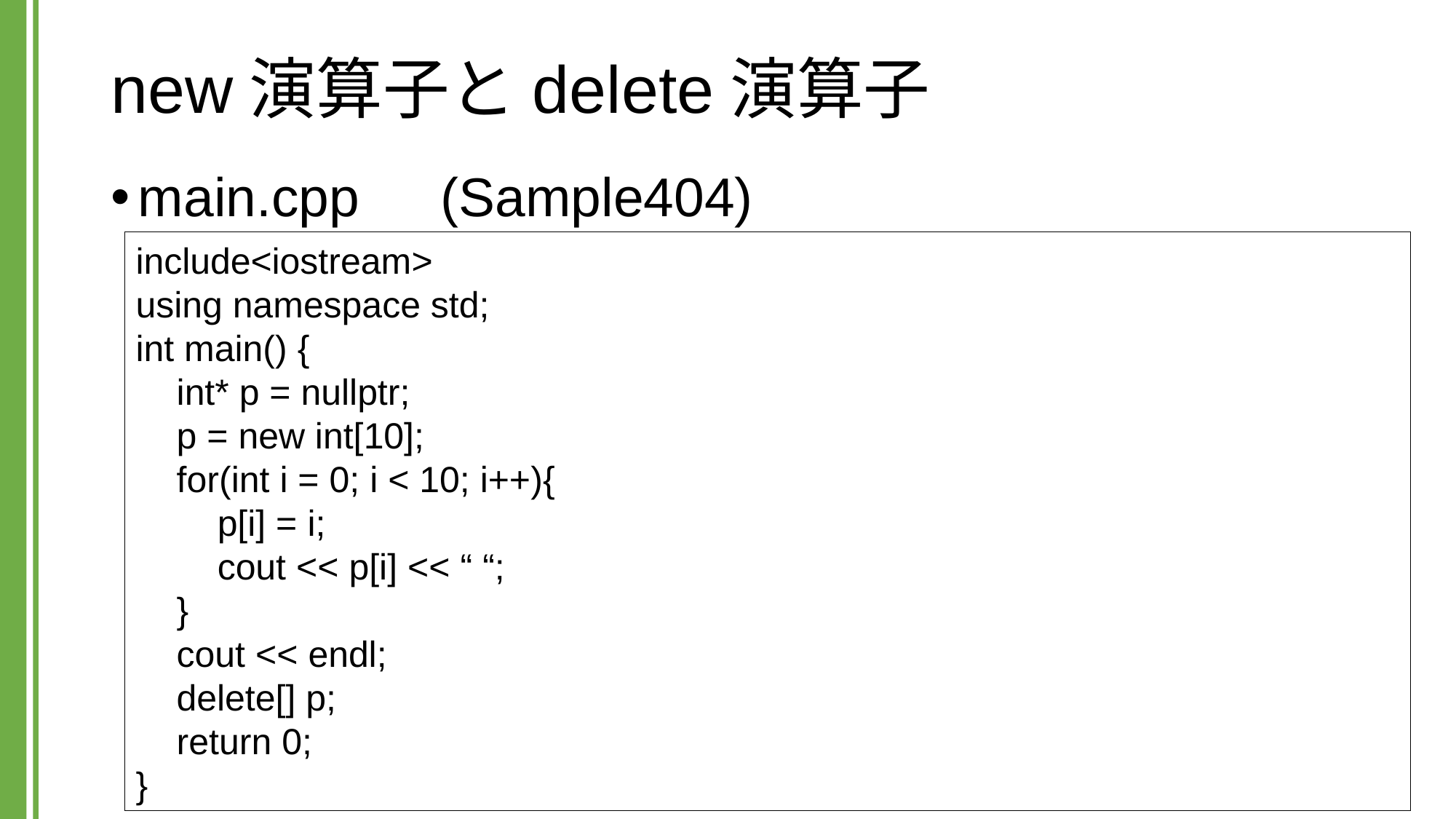

# new演算子とdelete演算子
main.cpp　(Sample404)

include<iostream>
using namespace std;
int main() {
    int* p = nullptr;
    p = new int[10];
    for(int i = 0; i < 10; i++){
        p[i] = i;
        cout << p[i] << “ “;
    }
    cout << endl;
    delete[] p;
    return 0;
}